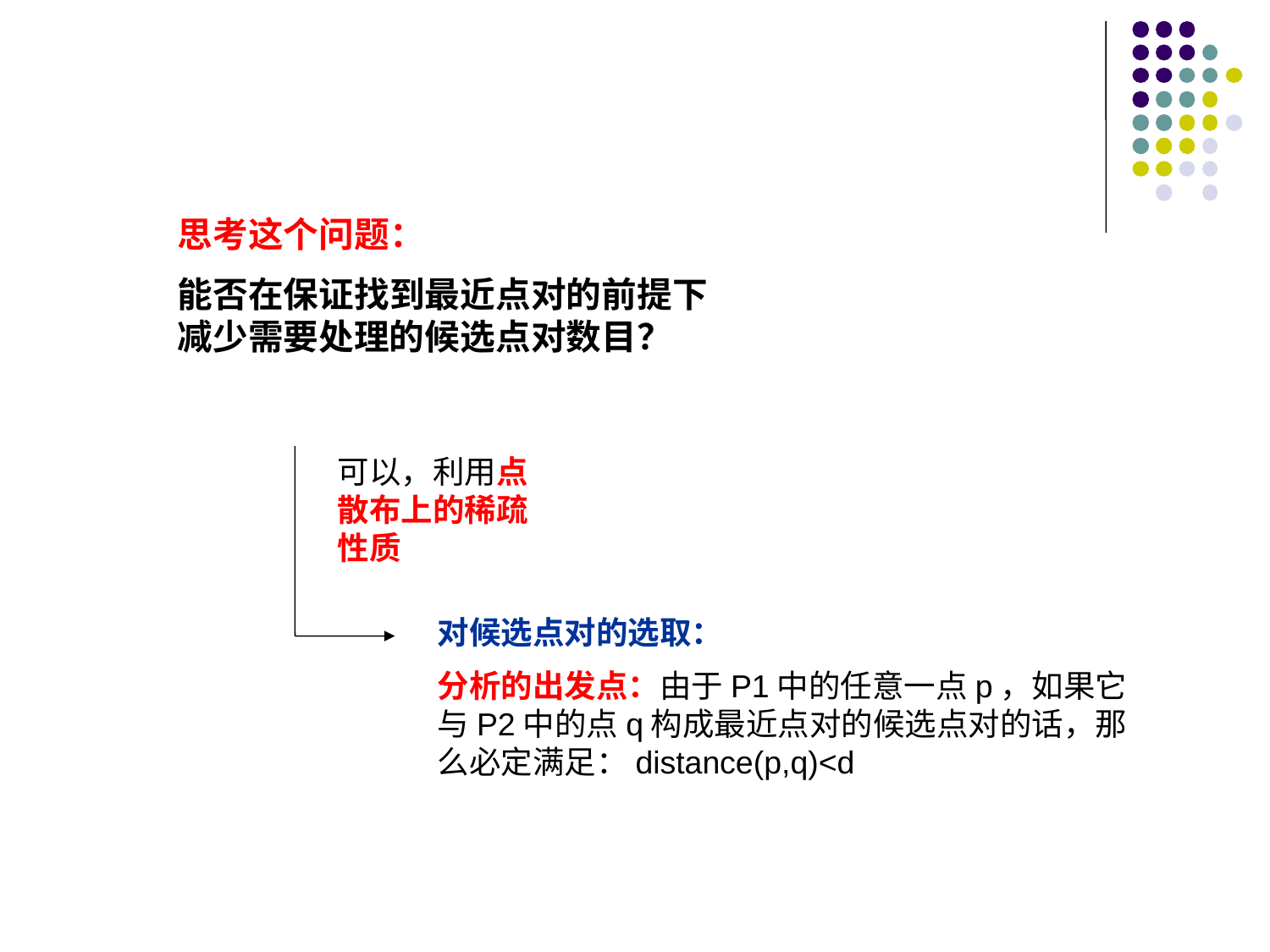

思考这个问题：
能否在保证找到最近点对的前提下减少需要处理的候选点对数目？

可以，利用点散布上的稀疏性质
对候选点对的选取：
分析的出发点：由于P1中的任意一点p，如果它与P2中的点q构成最近点对的候选点对的话，那么必定满足：distance(p,q)<d